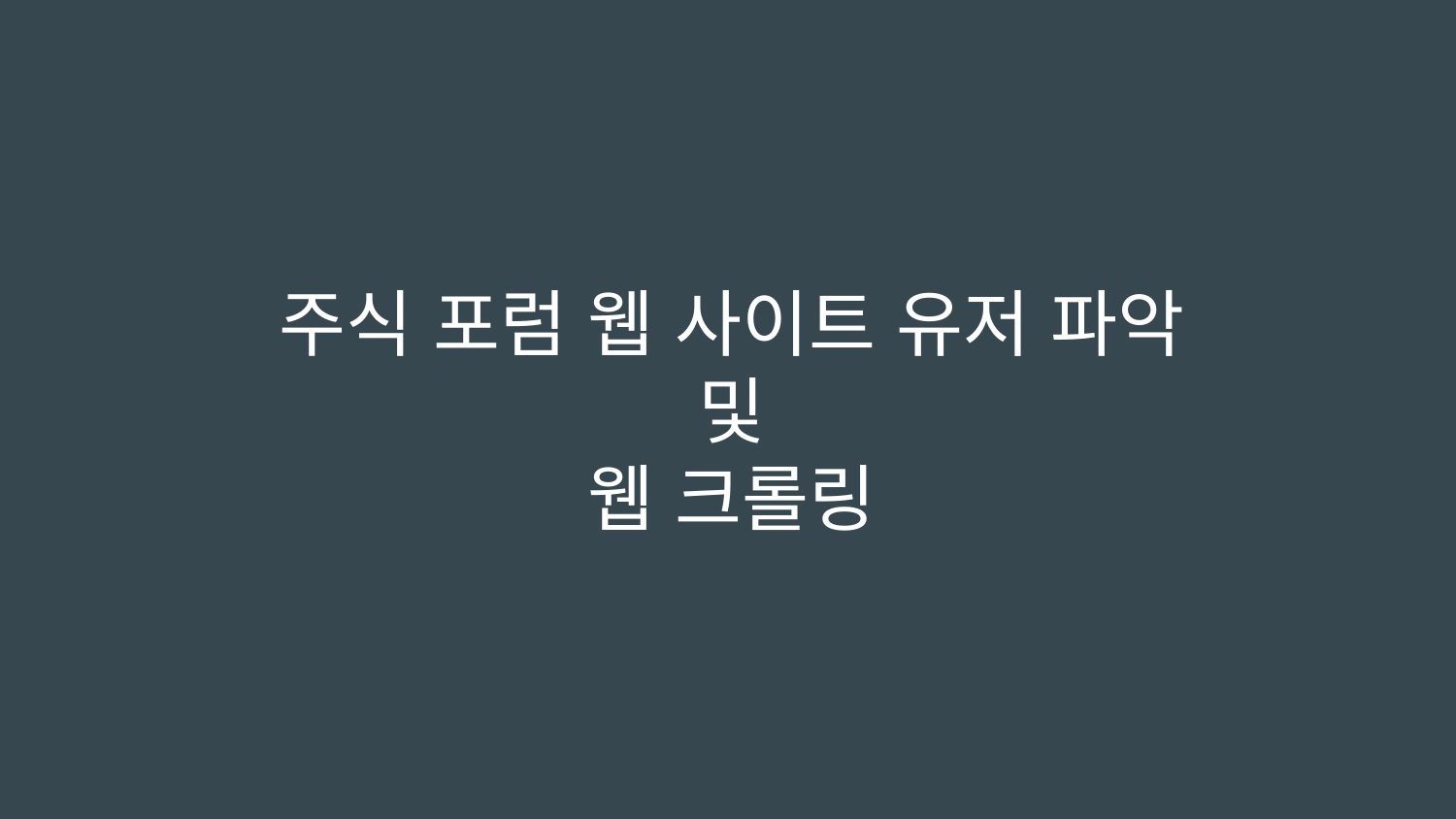

# 주식 포럼 웹 사이트 유저 파악 및 웹 크롤링